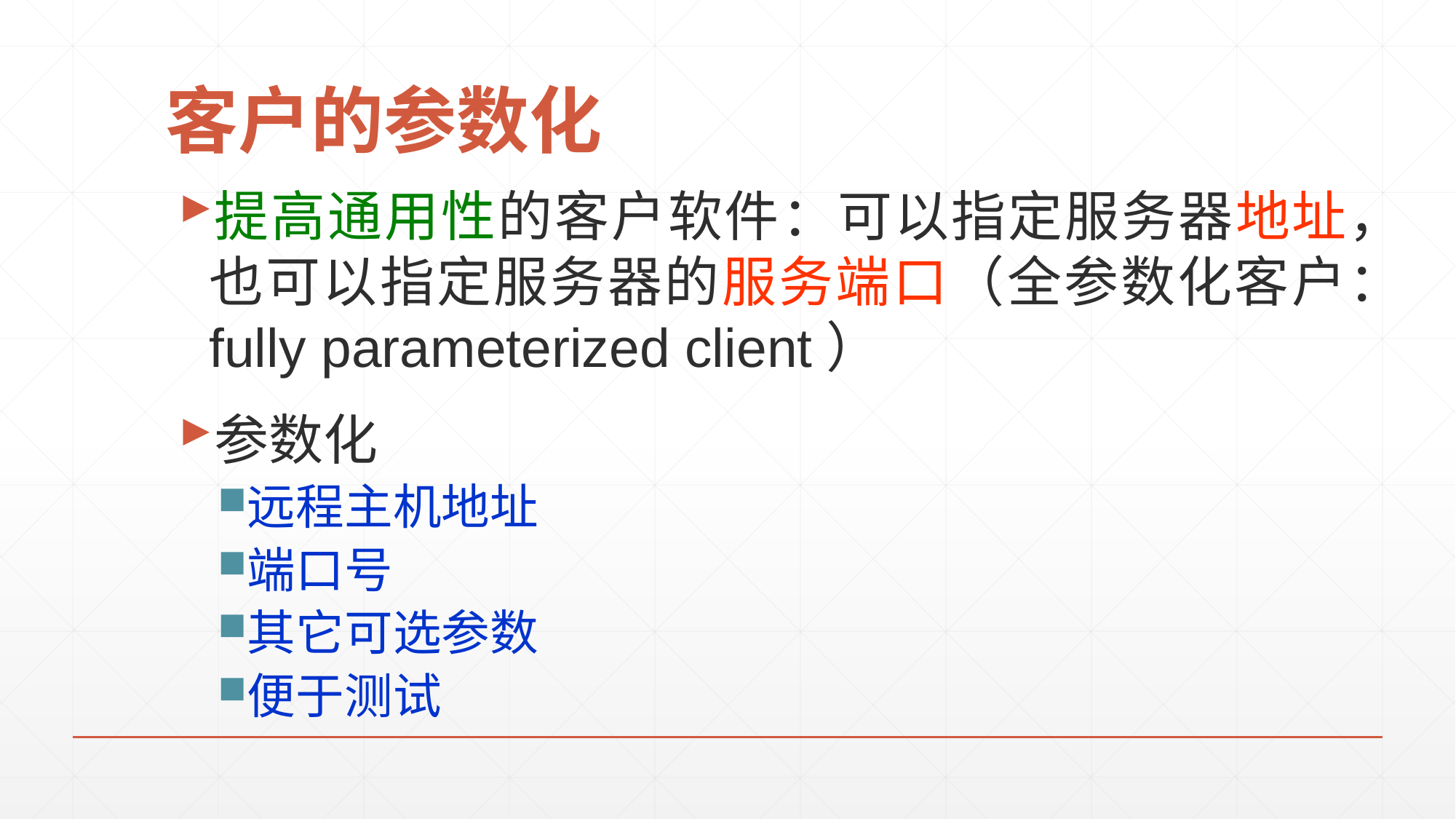

# 客户的参数化
提高通用性的客户软件：可以指定服务器地址，也可以指定服务器的服务端口（全参数化客户：fully parameterized client）
参数化
远程主机地址
端口号
其它可选参数
便于测试